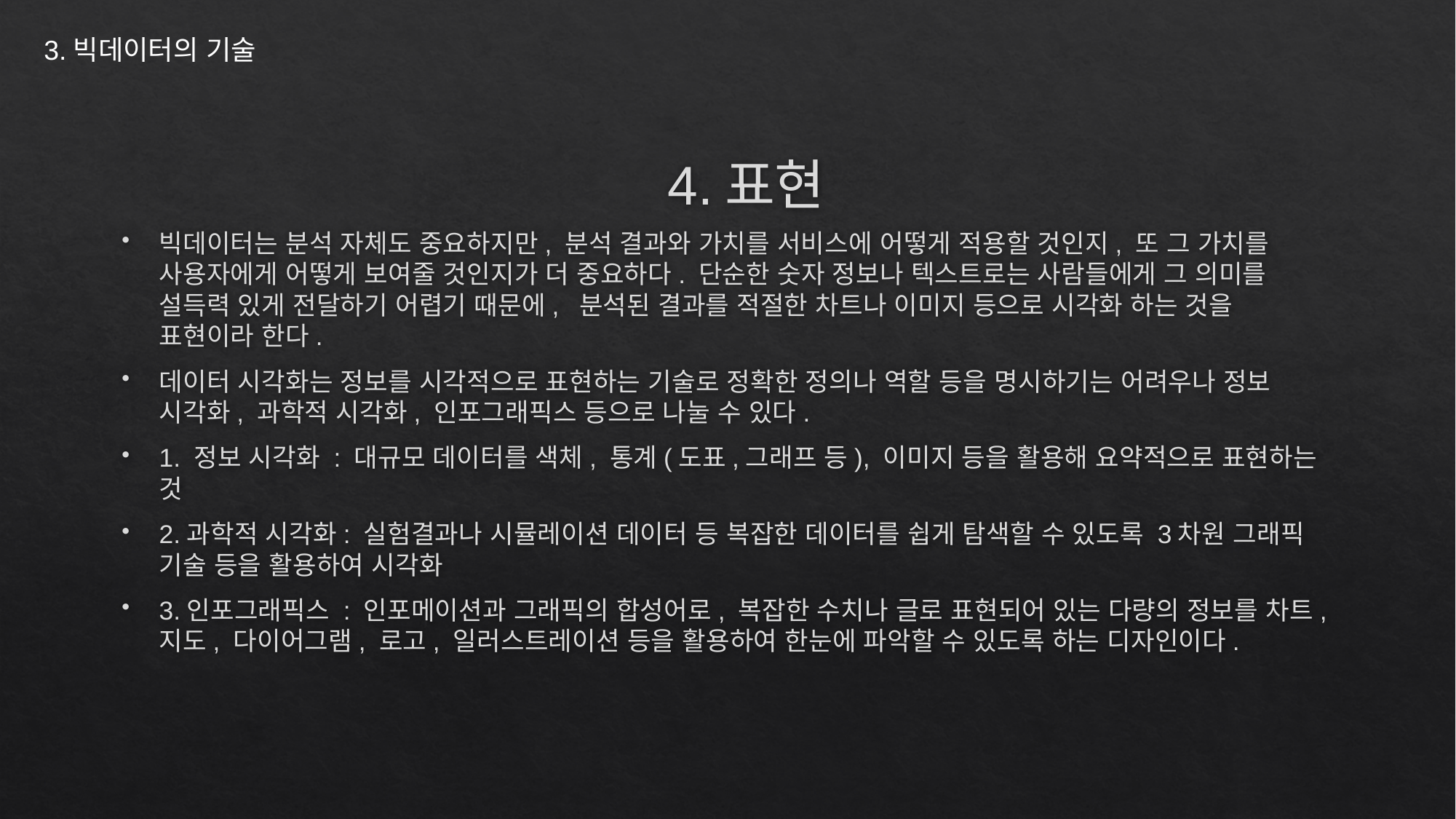

3.빅데이터의 기술
# 4.표현
빅데이터는 분석 자체도 중요하지만, 분석 결과와 가치를 서비스에 어떻게 적용할 것인지, 또 그 가치를 사용자에게 어떻게 보여줄 것인지가 더 중요하다. 단순한 숫자 정보나 텍스트로는 사람들에게 그 의미를 설득력 있게 전달하기 어렵기 때문에,  분석된 결과를 적절한 차트나 이미지 등으로 시각화 하는 것을 표현이라 한다.
데이터 시각화는 정보를 시각적으로 표현하는 기술로 정확한 정의나 역할 등을 명시하기는 어려우나 정보 시각화, 과학적 시각화, 인포그래픽스 등으로 나눌 수 있다.
1. 정보 시각화 : 대규모 데이터를 색체, 통계(도표,그래프 등), 이미지 등을 활용해 요약적으로 표현하는 것
2.과학적 시각화: 실험결과나 시뮬레이션 데이터 등 복잡한 데이터를 쉽게 탐색할 수 있도록 3차원 그래픽 기술 등을 활용하여 시각화
3.인포그래픽스 : 인포메이션과 그래픽의 합성어로, 복잡한 수치나 글로 표현되어 있는 다량의 정보를 차트, 지도, 다이어그램, 로고, 일러스트레이션 등을 활용하여 한눈에 파악할 수 있도록 하는 디자인이다.